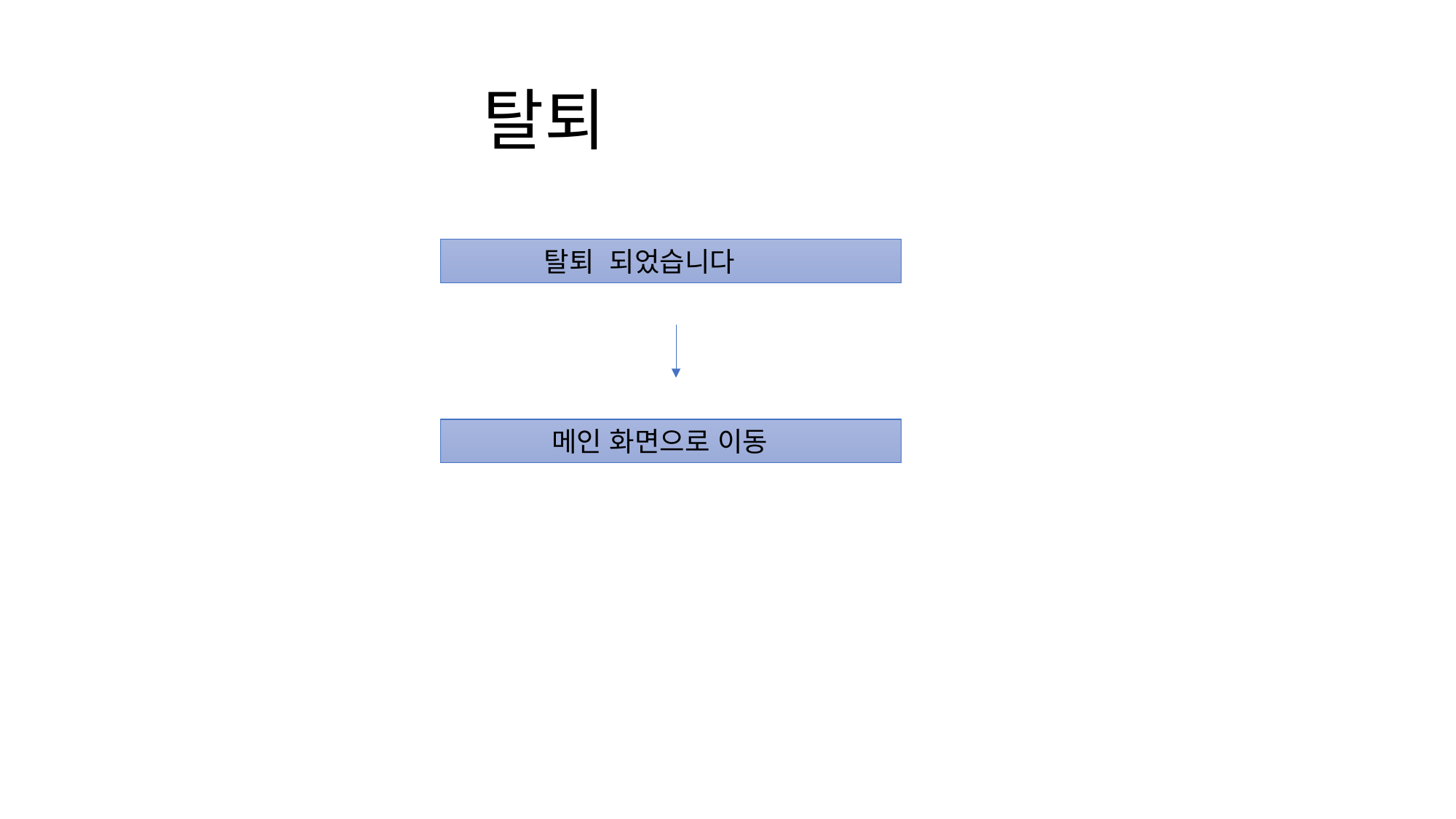

# 탈퇴
              탈퇴  되었습니다
               메인 화면으로 이동